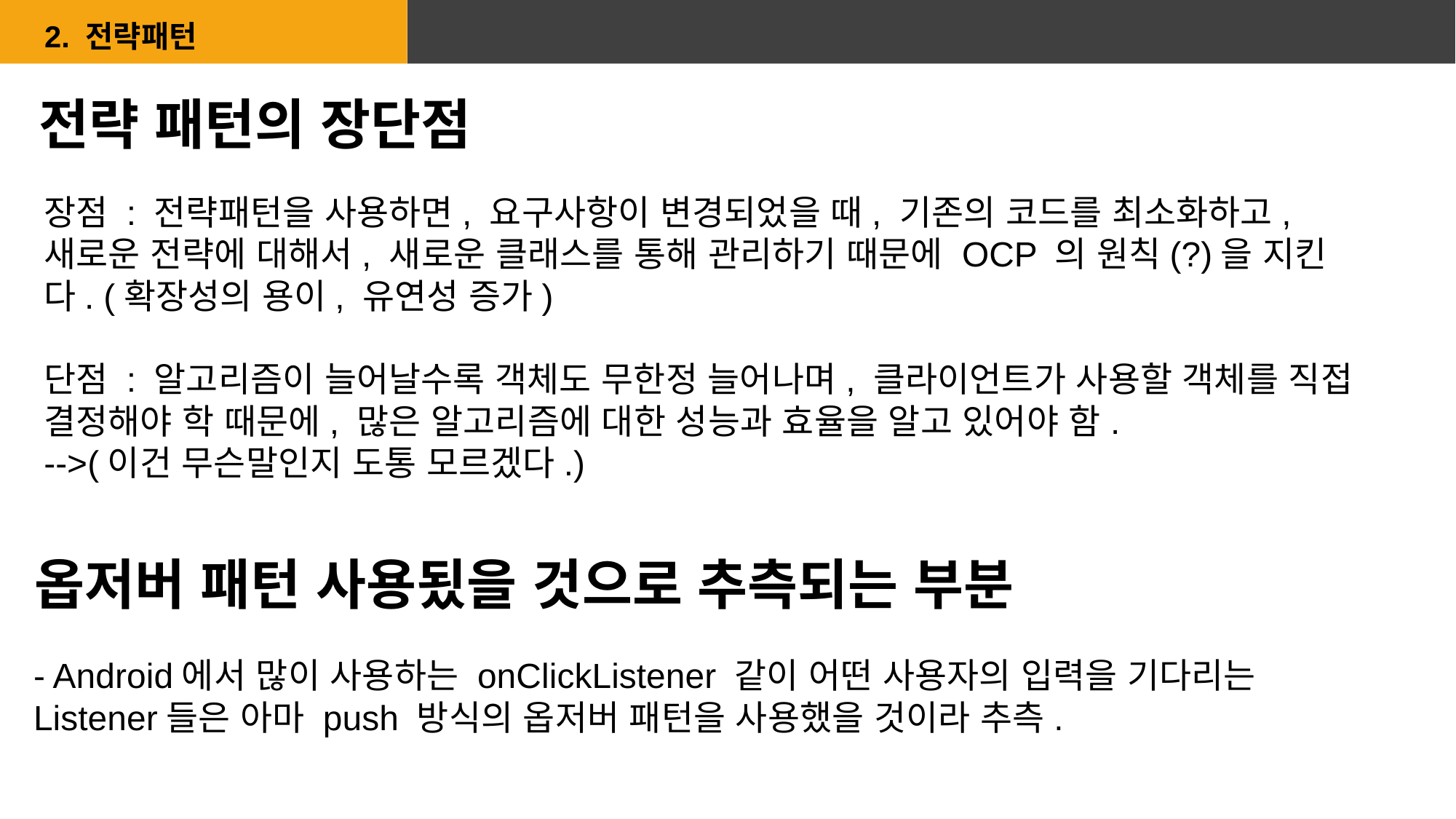

2. 전략패턴
전략 패턴의 장단점
장점 : 전략패턴을 사용하면, 요구사항이 변경되었을 때, 기존의 코드를 최소화하고, 새로운 전략에 대해서, 새로운 클래스를 통해 관리하기 때문에 OCP 의 원칙(?)을 지킨다. (확장성의 용이, 유연성 증가)

단점 : 알고리즘이 늘어날수록 객체도 무한정 늘어나며, 클라이언트가 사용할 객체를 직접 결정해야 학 때문에, 많은 알고리즘에 대한 성능과 효율을 알고 있어야 함.
-->(이건 무슨말인지 도통 모르겠다.)
옵저버 패턴 사용됬을 것으로 추측되는 부분
- Android에서 많이 사용하는 onClickListener 같이 어떤 사용자의 입력을 기다리는 Listener들은 아마 push 방식의 옵저버 패턴을 사용했을 것이라 추측.